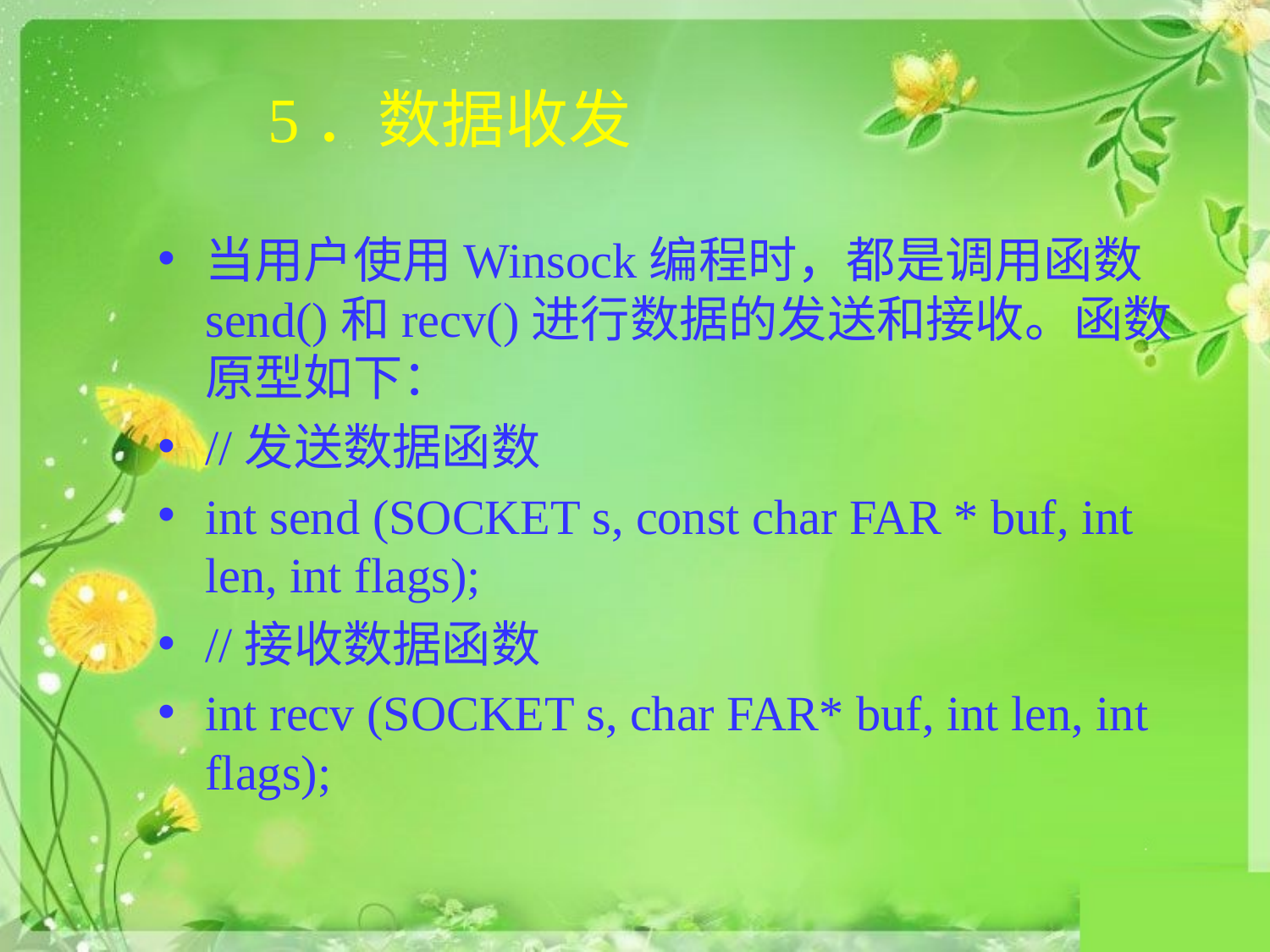

# 5．数据收发
当用户使用Winsock编程时，都是调用函数send()和recv()进行数据的发送和接收。函数原型如下：
//发送数据函数
int send (SOCKET s, const char FAR * buf, int len, int flags);
//接收数据函数
int recv (SOCKET s, char FAR* buf, int len, int flags);